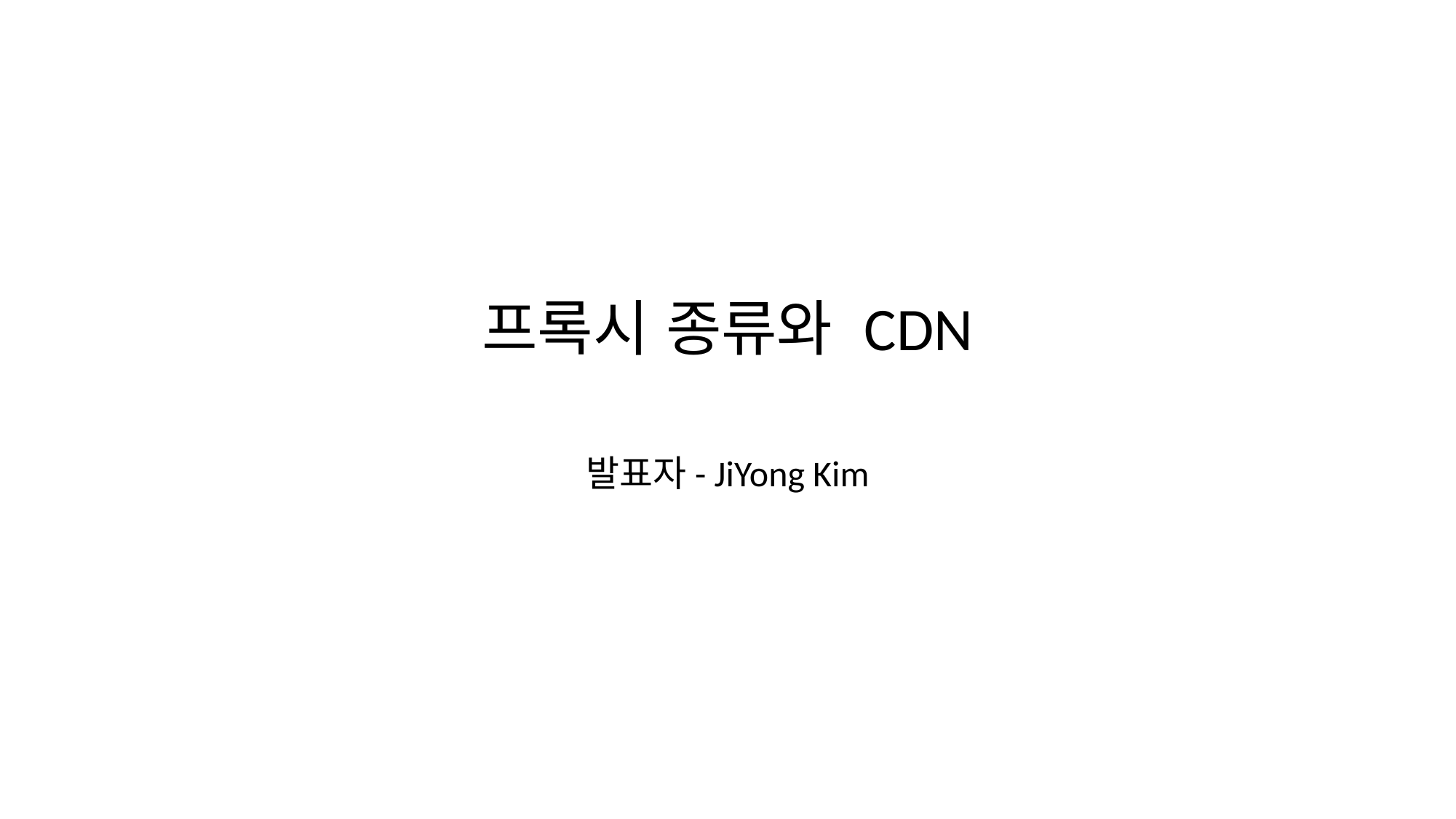

# 프록시 종류와 CDN
발표자- JiYong Kim